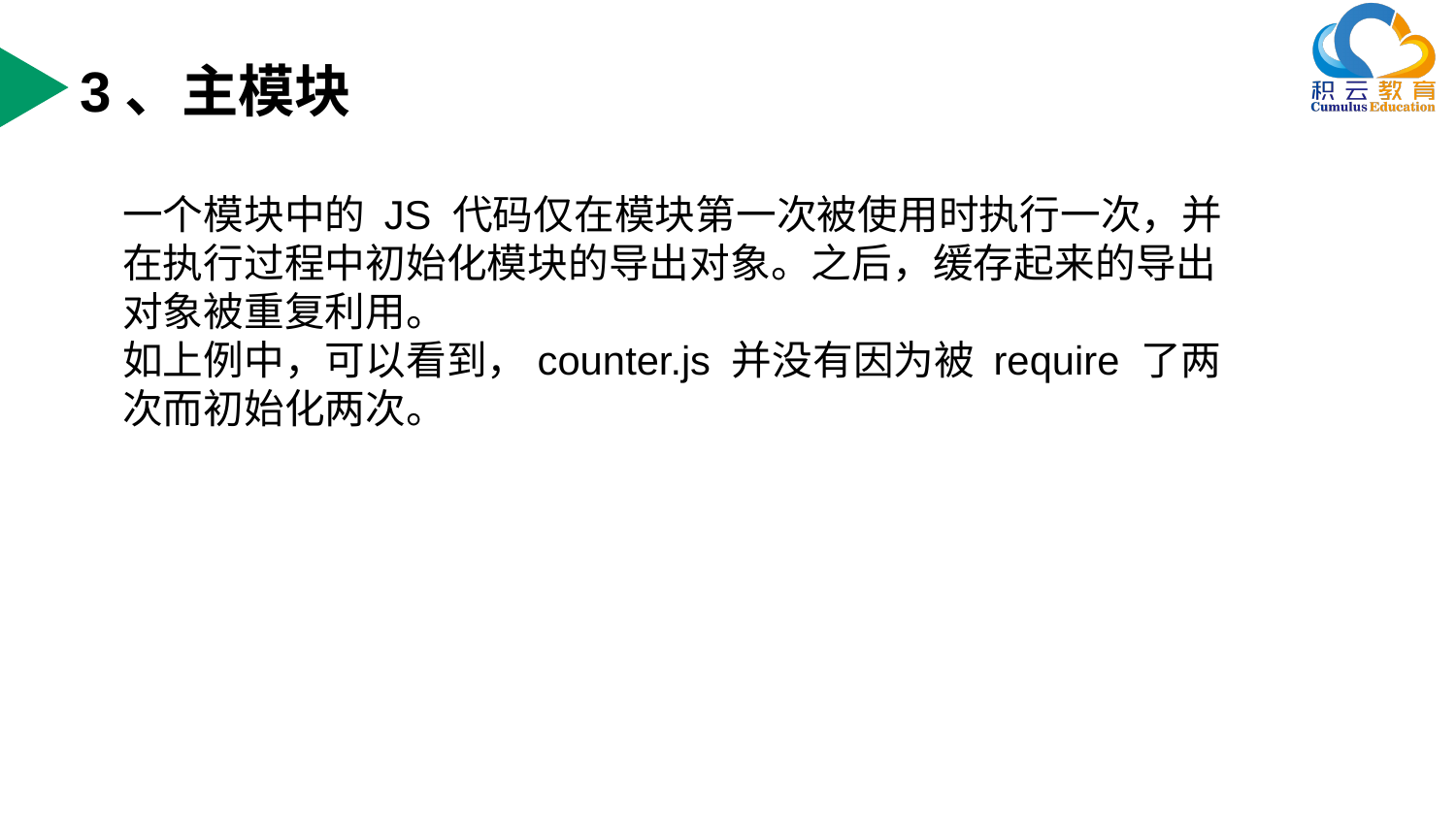

3、主模块
一个模块中的 JS 代码仅在模块第一次被使用时执行一次，并在执行过程中初始化模块的导出对象。之后，缓存起来的导出对象被重复利用。
如上例中，可以看到，counter.js 并没有因为被 require 了两次而初始化两次。